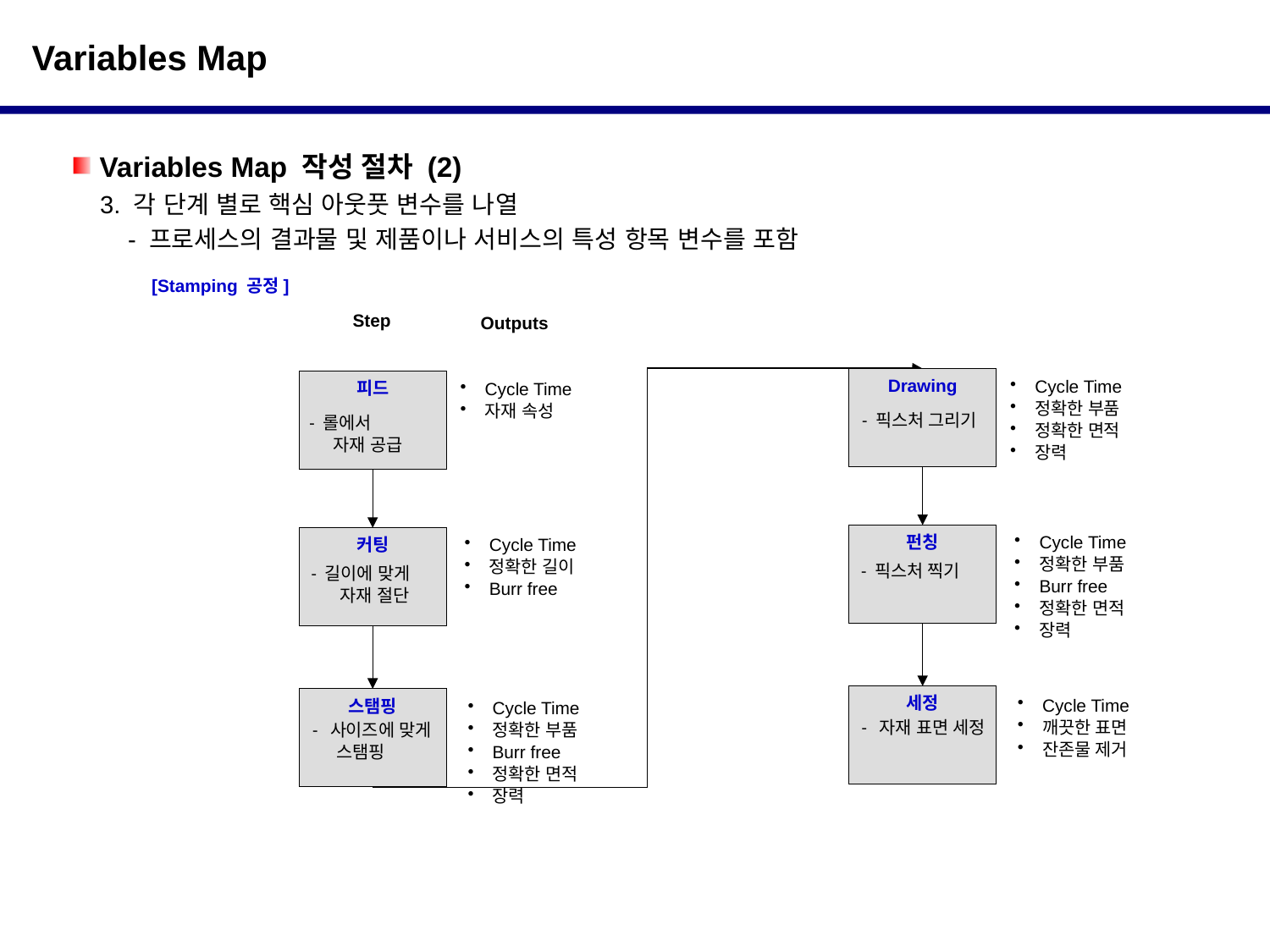

Variables Map

 Variables Map 작성 절차 (2)
    3. 각 단계 별로 핵심 아웃풋 변수를 나열
        - 프로세스의 결과물 및 제품이나 서비스의 특성 항목 변수를 포함
[Stamping 공정]
Step
Outputs
Drawing
Cycle Time
정확한 부품
정확한 면적
장력
피드
Cycle Time
자재 속성
- 픽스처 그리기
- 롤에서
    자재 공급
펀칭
Cycle Time
정확한 부품
Burr free
정확한 면적
장력
커팅
Cycle Time
정확한 길이
Burr free
- 픽스처 찍기
- 길이에 맞게
     자재 절단
세정
Cycle Time
깨끗한 표면
잔존물 제거
스탬핑
Cycle Time
정확한 부품
Burr free
정확한 면적
장력
-  자재 표면 세정
-  사이즈에 맞게
    스탬핑